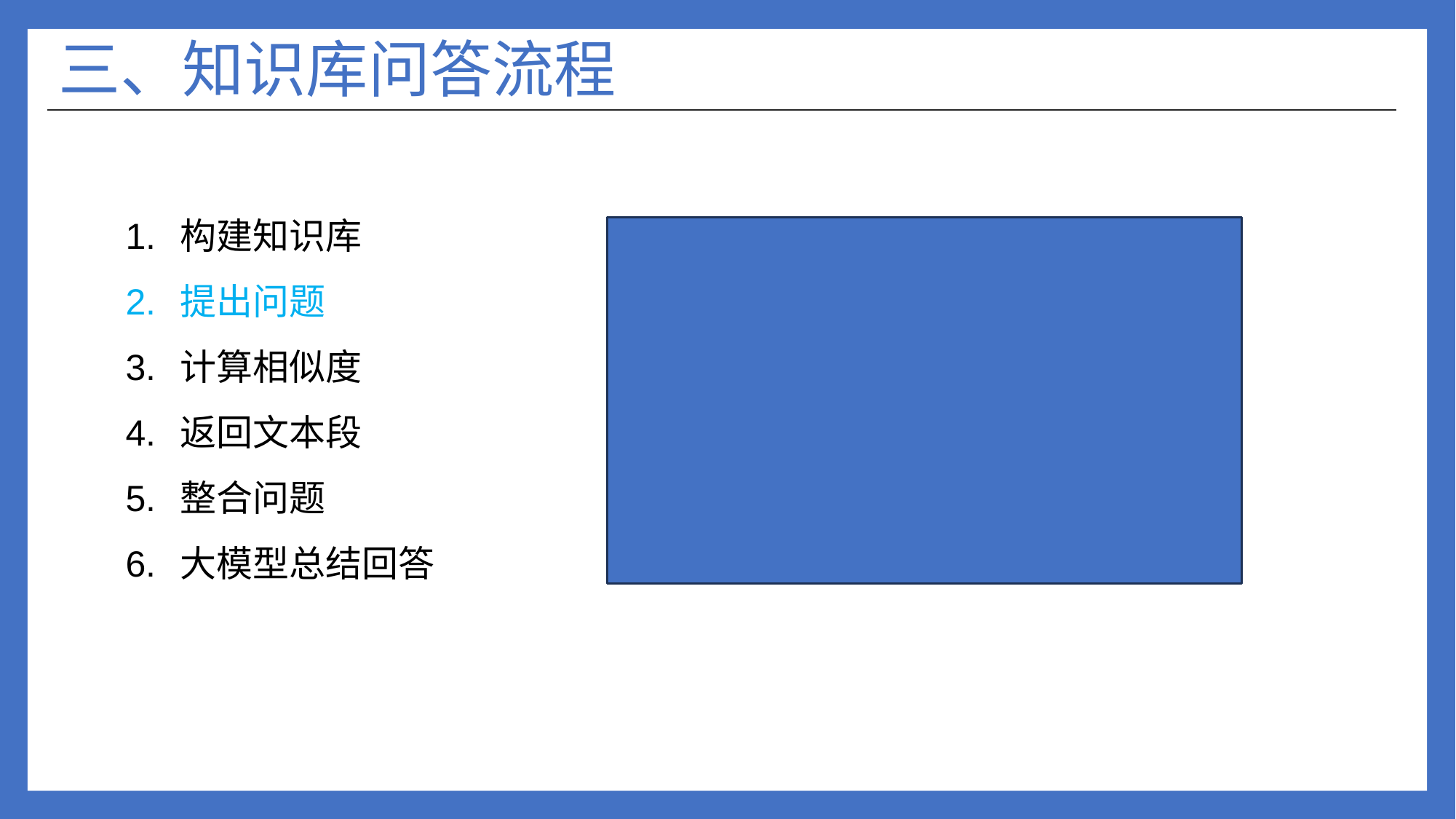

# 三、知识库问答流程
构建知识库
提出问题
计算相似度
返回文本段
整合问题
大模型总结回答